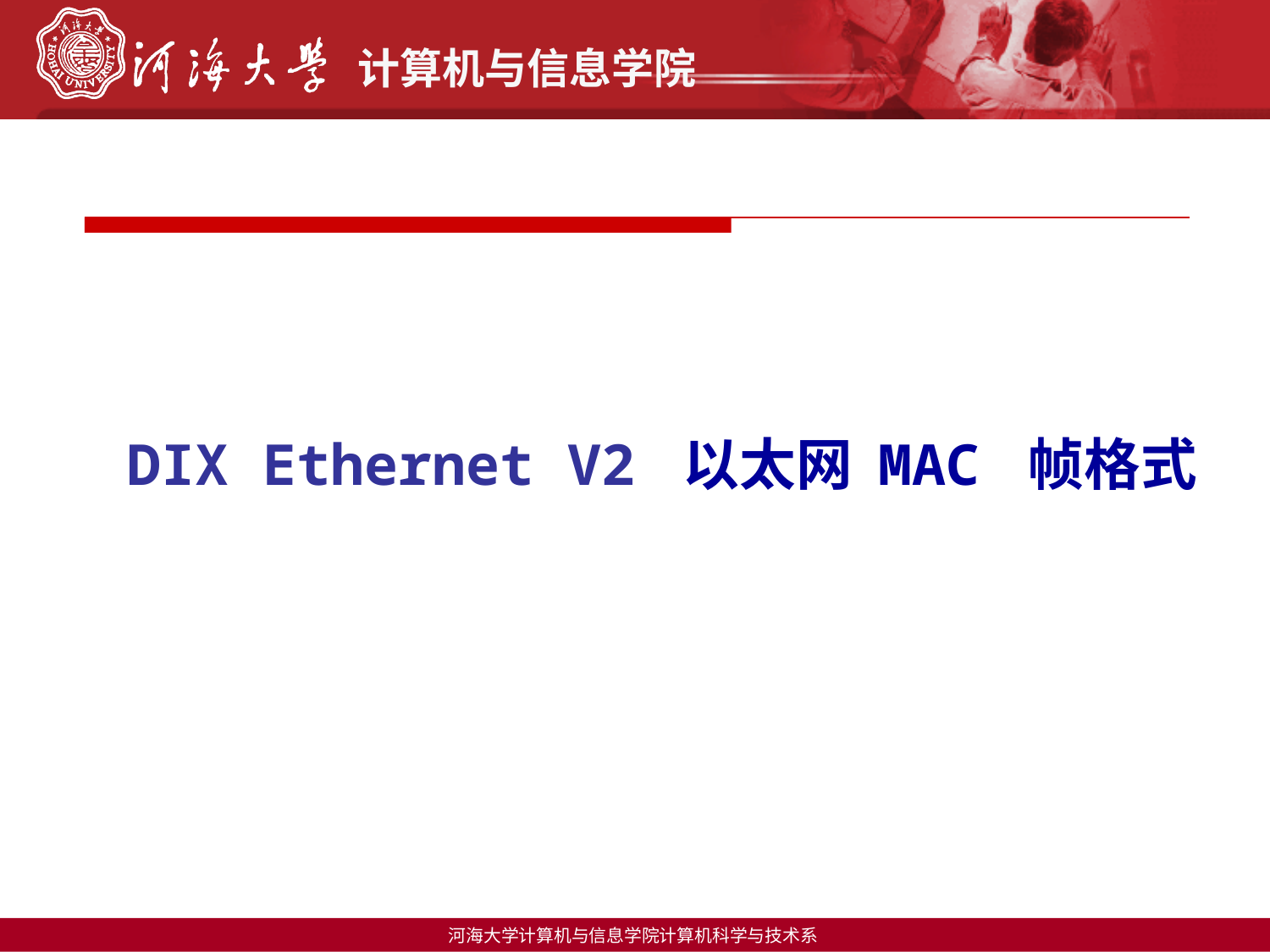

# DIX Ethernet V2 以太网 MAC 帧格式